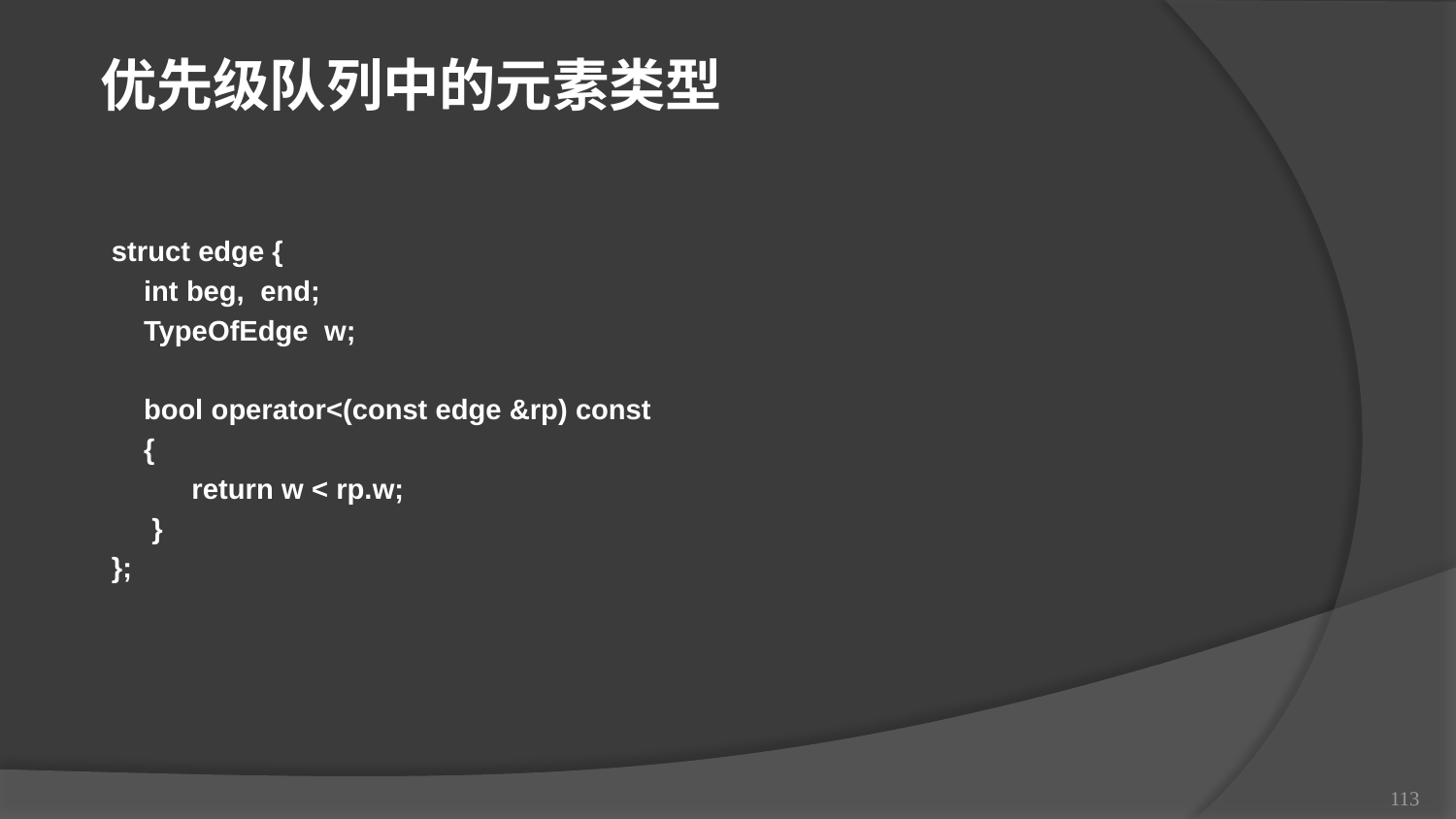

优先级队列中的元素类型
struct edge {
    int beg,  end;
    TypeOfEdge  w;

    bool operator<(const edge &rp) const
    {
          return w < rp.w;
     }
};
113